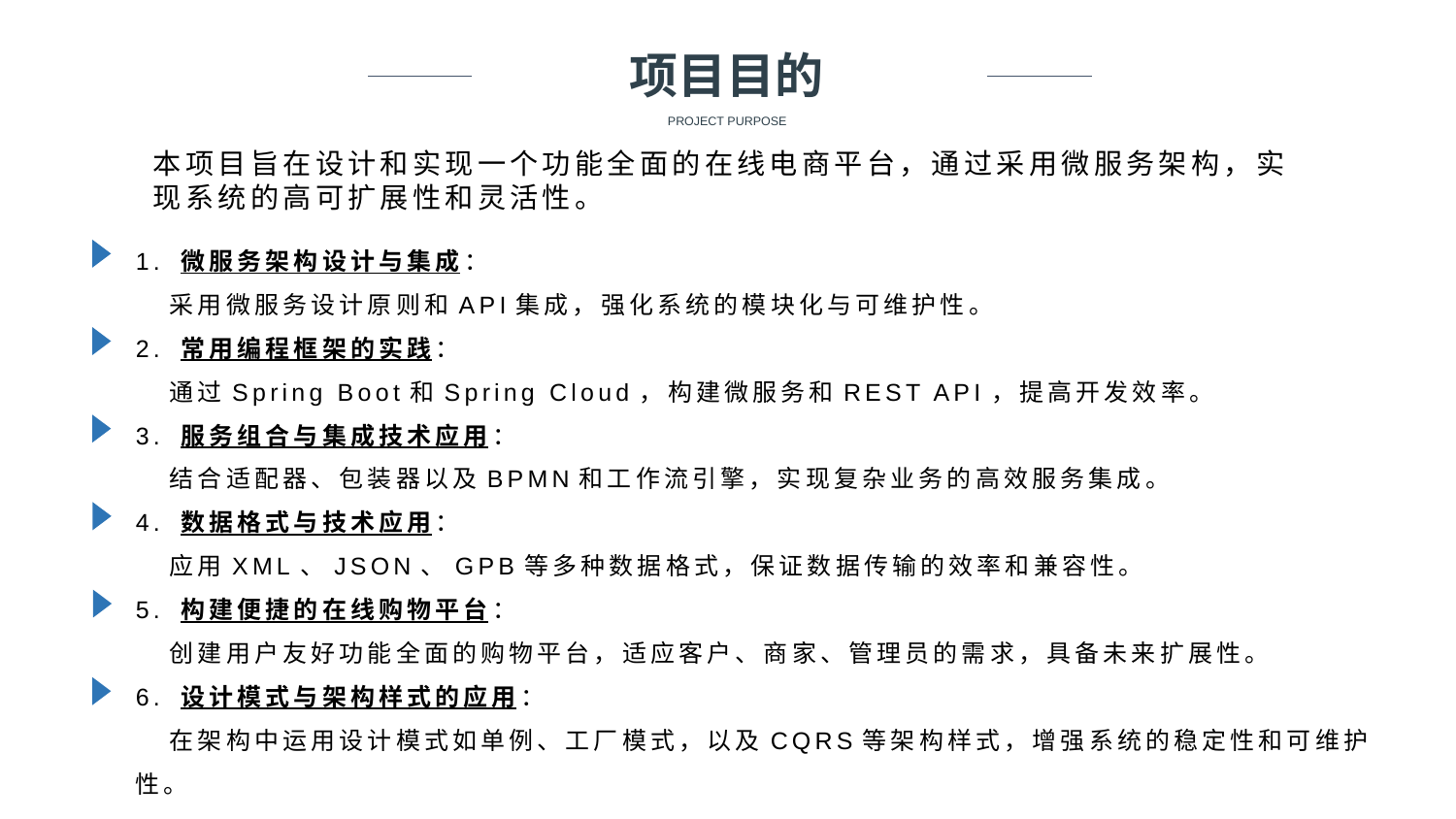

项目目的
PROJECT PURPOSE
本项目旨在设计和实现一个功能全面的在线电商平台，通过采用微服务架构，实现系统的高可扩展性和灵活性。
1. 微服务架构设计与集成：
   采用微服务设计原则和API集成，强化系统的模块化与可维护性。
2. 常用编程框架的实践：
   通过Spring Boot和Spring Cloud，构建微服务和REST API，提高开发效率。
3. 服务组合与集成技术应用：
   结合适配器、包装器以及BPMN和工作流引擎，实现复杂业务的高效服务集成。
4. 数据格式与技术应用：
   应用XML、JSON、GPB等多种数据格式，保证数据传输的效率和兼容性。
5. 构建便捷的在线购物平台：
   创建用户友好功能全面的购物平台，适应客户、商家、管理员的需求，具备未来扩展性。
6. 设计模式与架构样式的应用：
   在架构中运用设计模式如单例、工厂模式，以及CQRS等架构样式，增强系统的稳定性和可维护性。